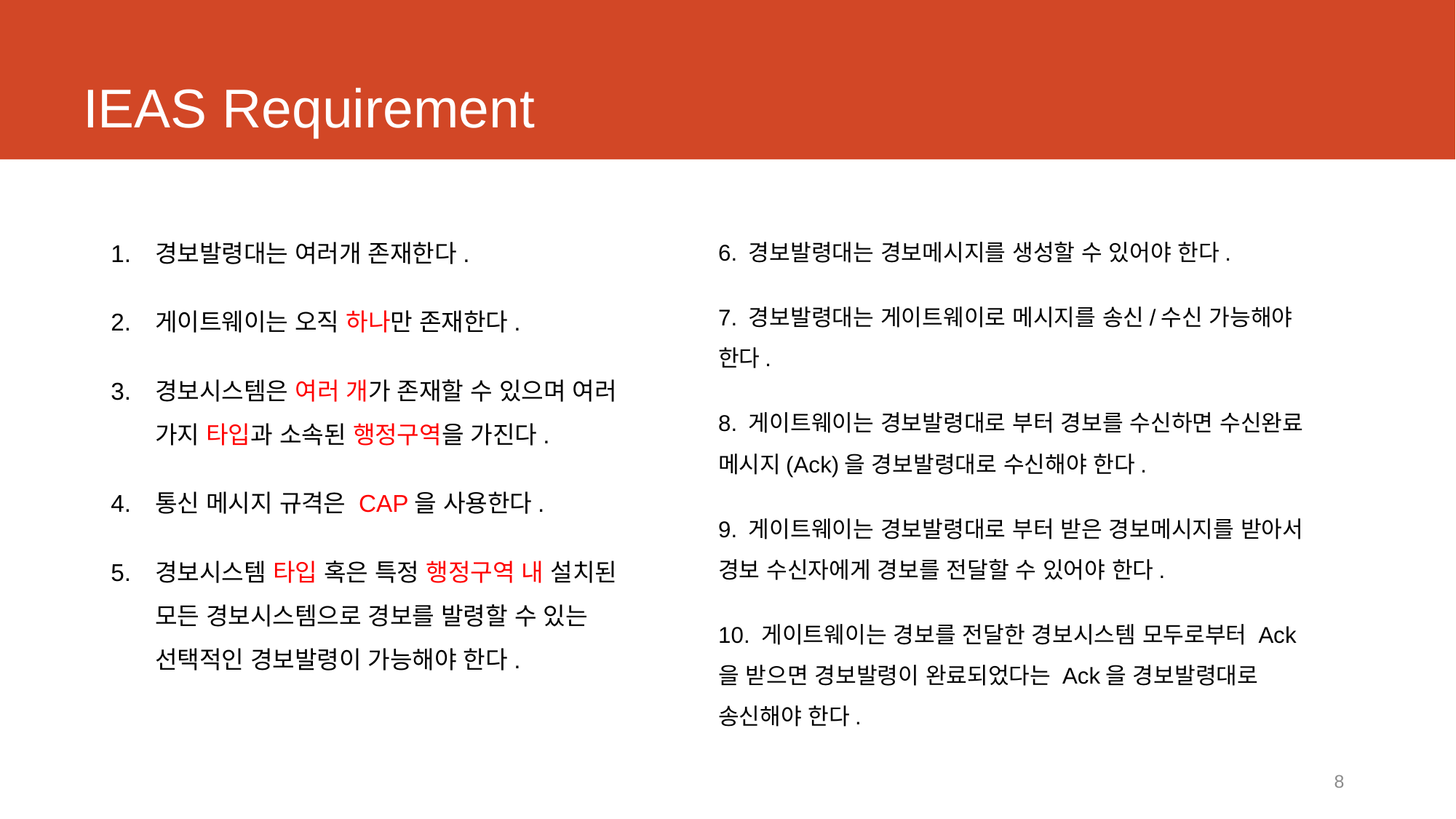

# IEAS Requirement
경보발령대는 여러개 존재한다.
게이트웨이는 오직 하나만 존재한다.
경보시스템은 여러 개가 존재할 수 있으며 여러 가지 타입과 소속된 행정구역을 가진다.
통신 메시지 규격은 CAP을 사용한다.
경보시스템 타입 혹은 특정 행정구역 내 설치된 모든 경보시스템으로 경보를 발령할 수 있는 선택적인 경보발령이 가능해야 한다.

6. 경보발령대는 경보메시지를 생성할 수 있어야 한다.
7. 경보발령대는 게이트웨이로 메시지를 송신/수신 가능해야 한다.
8. 게이트웨이는 경보발령대로 부터 경보를 수신하면 수신완료 메시지(Ack)을 경보발령대로 수신해야 한다.
9. 게이트웨이는 경보발령대로 부터 받은 경보메시지를 받아서 경보 수신자에게 경보를 전달할 수 있어야 한다.
10. 게이트웨이는 경보를 전달한 경보시스템 모두로부터 Ack을 받으면 경보발령이 완료되었다는 Ack을 경보발령대로 송신해야 한다.
8